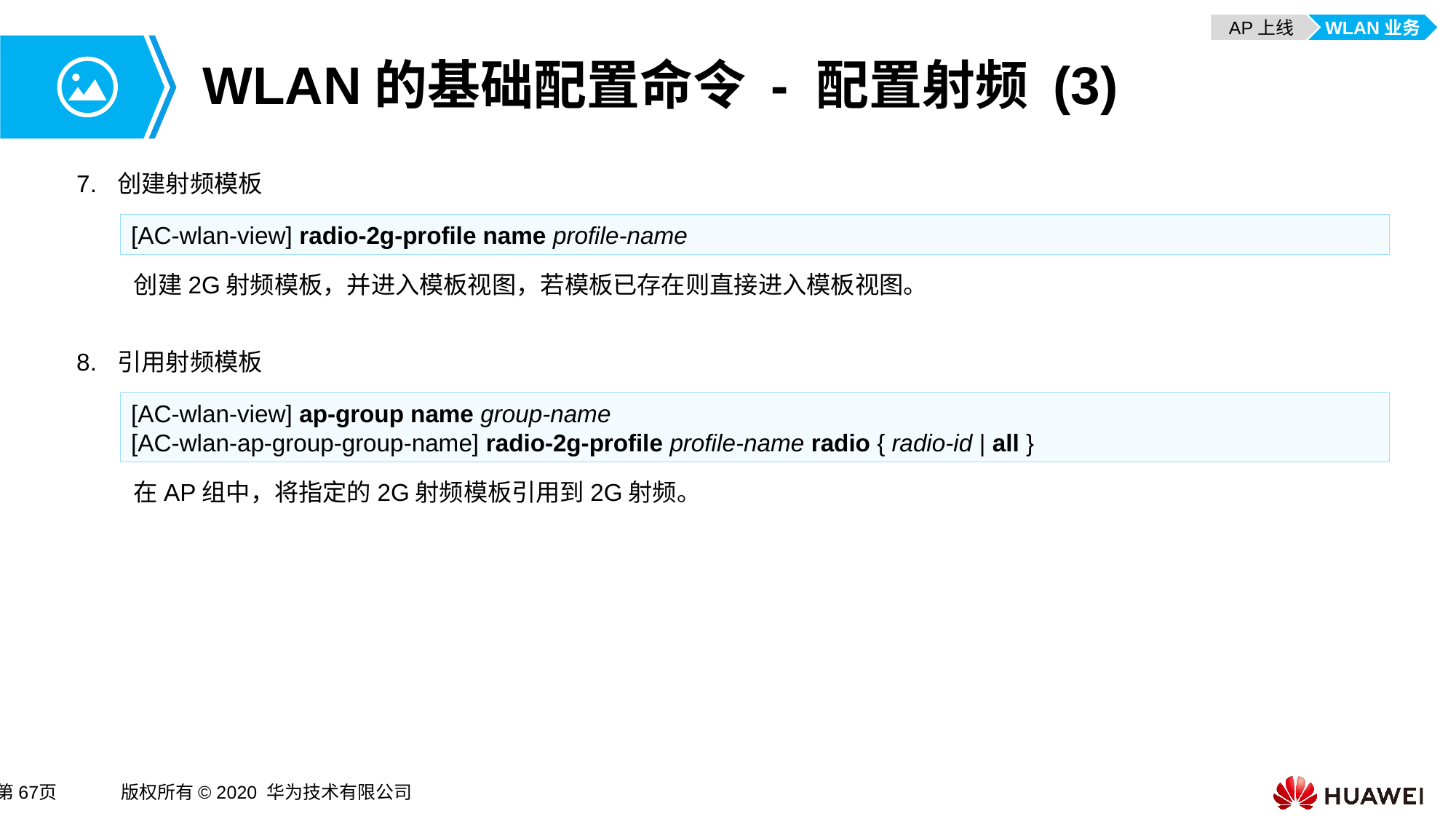

AP上线
WLAN业务
# WLAN的基础配置命令 - 配置射频 (3)
创建射频模板
[AC-wlan-view] radio-2g-profile name profile-name
创建2G射频模板，并进入模板视图，若模板已存在则直接进入模板视图。
引用射频模板
[AC-wlan-view] ap-group name group-name
[AC-wlan-ap-group-group-name] radio-2g-profile profile-name radio { radio-id | all }
在AP组中，将指定的2G射频模板引用到2G射频。